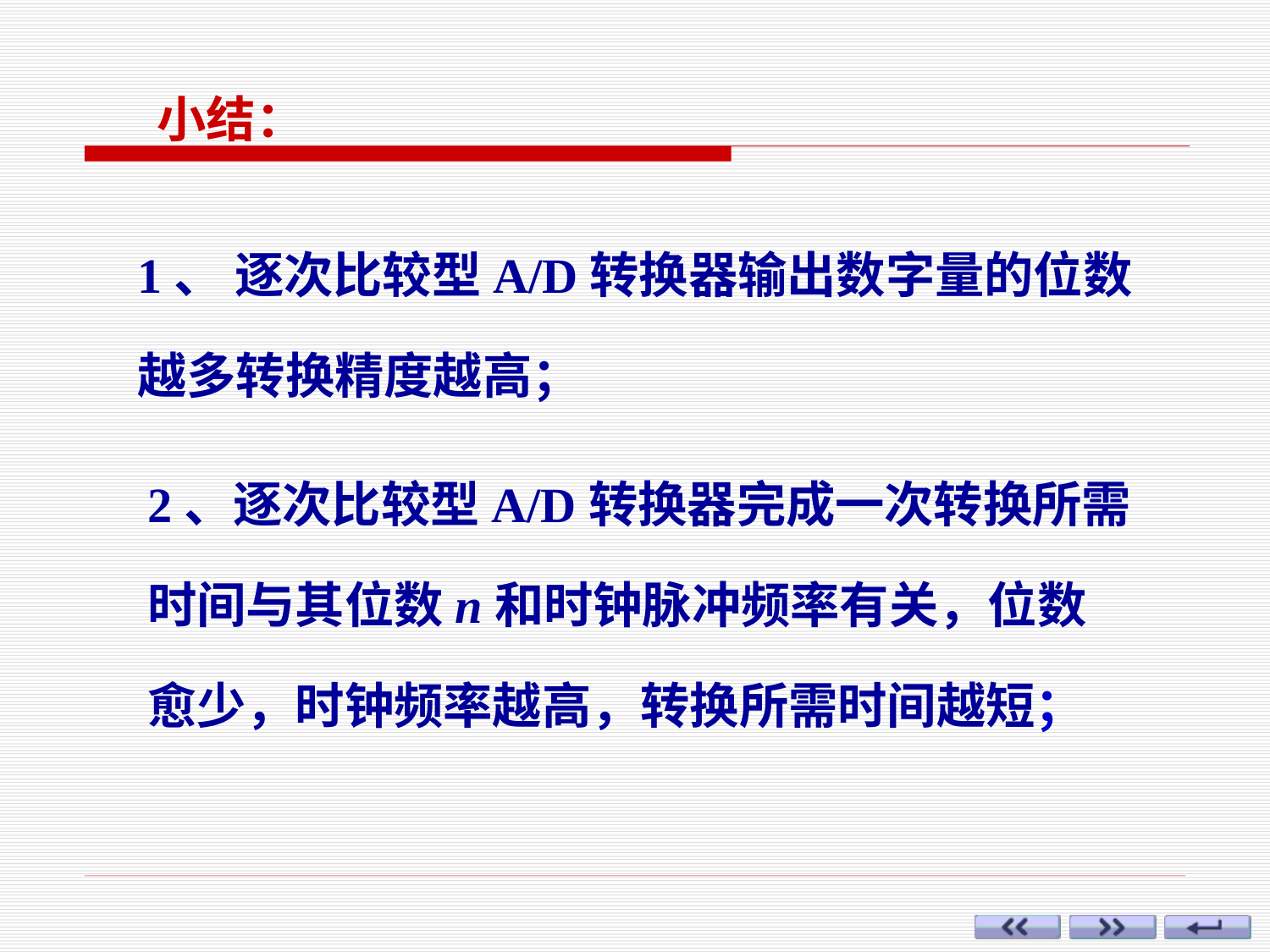

小结：
1、 逐次比较型A/D转换器输出数字量的位数越多转换精度越高；
2、逐次比较型A/D转换器完成一次转换所需时间与其位数n和时钟脉冲频率有关，位数愈少，时钟频率越高，转换所需时间越短；